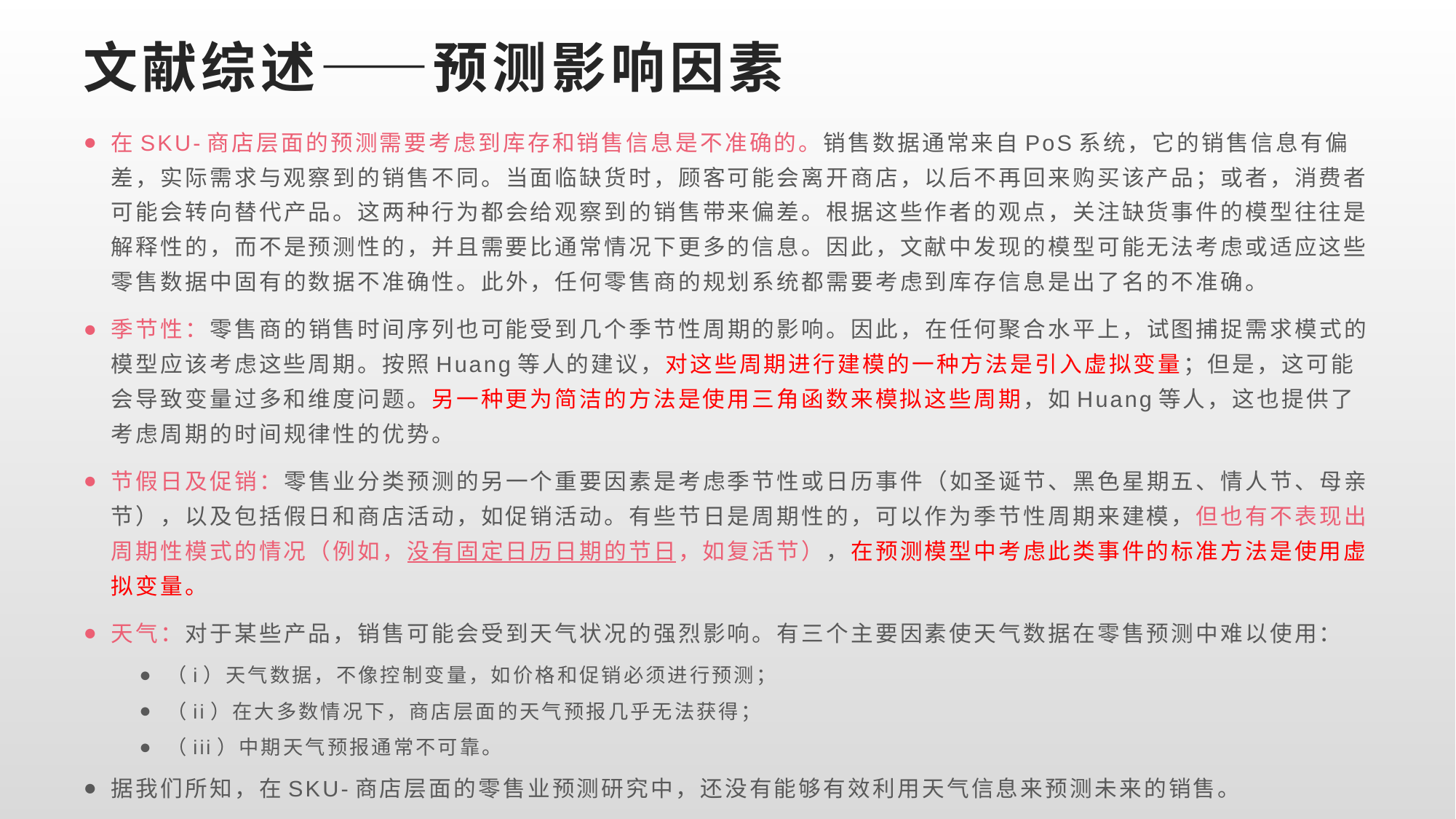

# 文献综述——预测影响因素
在SKU-商店层面的预测需要考虑到库存和销售信息是不准确的。销售数据通常来自PoS系统，它的销售信息有偏差，实际需求与观察到的销售不同。当面临缺货时，顾客可能会离开商店，以后不再回来购买该产品；或者，消费者可能会转向替代产品。这两种行为都会给观察到的销售带来偏差。根据这些作者的观点，关注缺货事件的模型往往是解释性的，而不是预测性的，并且需要比通常情况下更多的信息。因此，文献中发现的模型可能无法考虑或适应这些零售数据中固有的数据不准确性。此外，任何零售商的规划系统都需要考虑到库存信息是出了名的不准确。
季节性：零售商的销售时间序列也可能受到几个季节性周期的影响。因此，在任何聚合水平上，试图捕捉需求模式的模型应该考虑这些周期。按照Huang等人的建议，对这些周期进行建模的一种方法是引入虚拟变量；但是，这可能会导致变量过多和维度问题。另一种更为简洁的方法是使用三角函数来模拟这些周期，如Huang等人，这也提供了考虑周期的时间规律性的优势。
节假日及促销：零售业分类预测的另一个重要因素是考虑季节性或日历事件（如圣诞节、黑色星期五、情人节、母亲节），以及包括假日和商店活动，如促销活动。有些节日是周期性的，可以作为季节性周期来建模，但也有不表现出周期性模式的情况（例如，没有固定日历日期的节日，如复活节），在预测模型中考虑此类事件的标准方法是使用虚拟变量。
天气：对于某些产品，销售可能会受到天气状况的强烈影响。有三个主要因素使天气数据在零售预测中难以使用：
（i）天气数据，不像控制变量，如价格和促销必须进行预测；
（ii）在大多数情况下，商店层面的天气预报几乎无法获得；
（iii）中期天气预报通常不可靠。
据我们所知，在SKU-商店层面的零售业预测研究中，还没有能够有效利用天气信息来预测未来的销售。